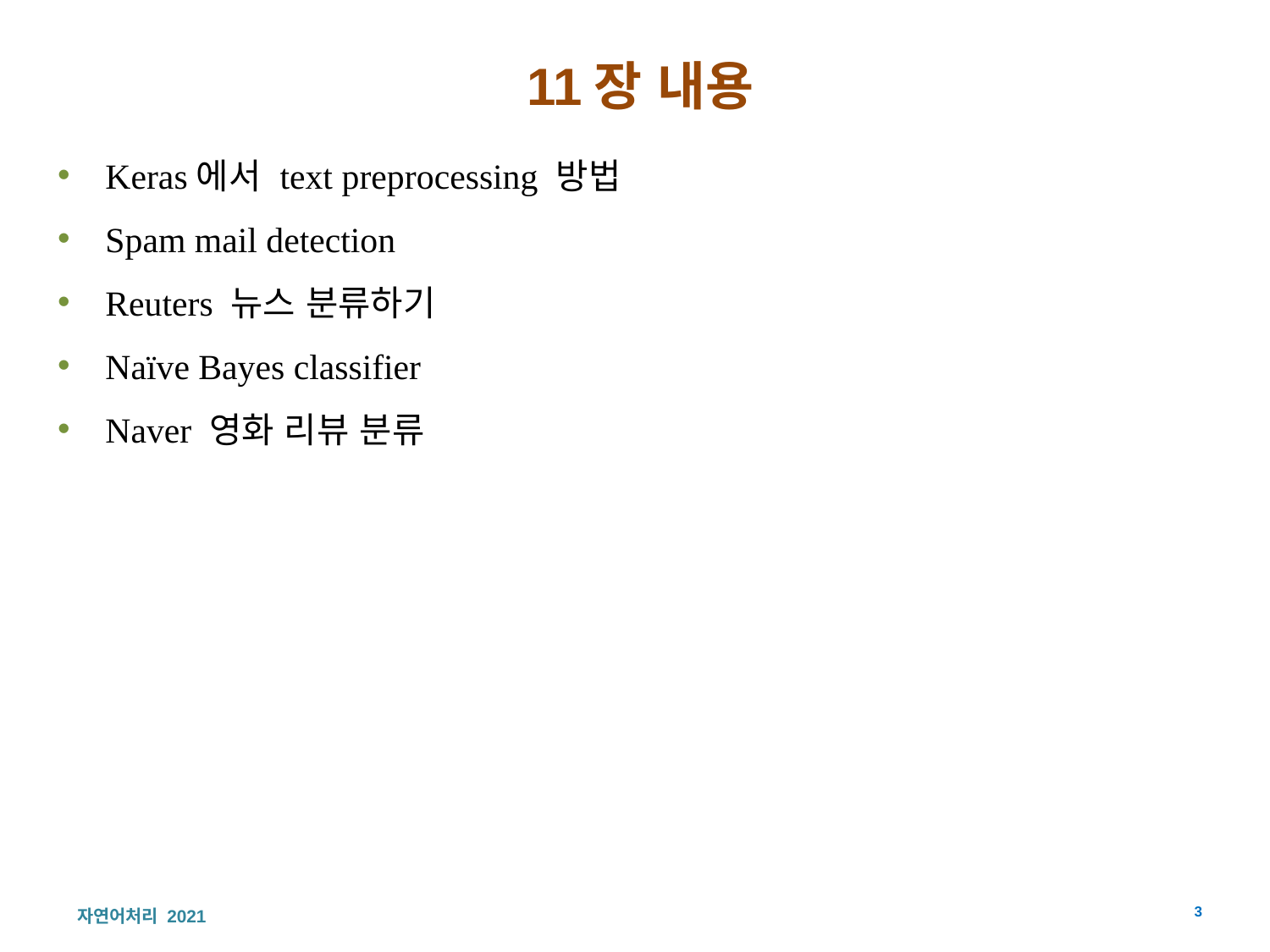

# 11장 내용
Keras에서 text preprocessing 방법
Spam mail detection
Reuters 뉴스 분류하기
Naïve Bayes classifier
Naver 영화 리뷰 분류